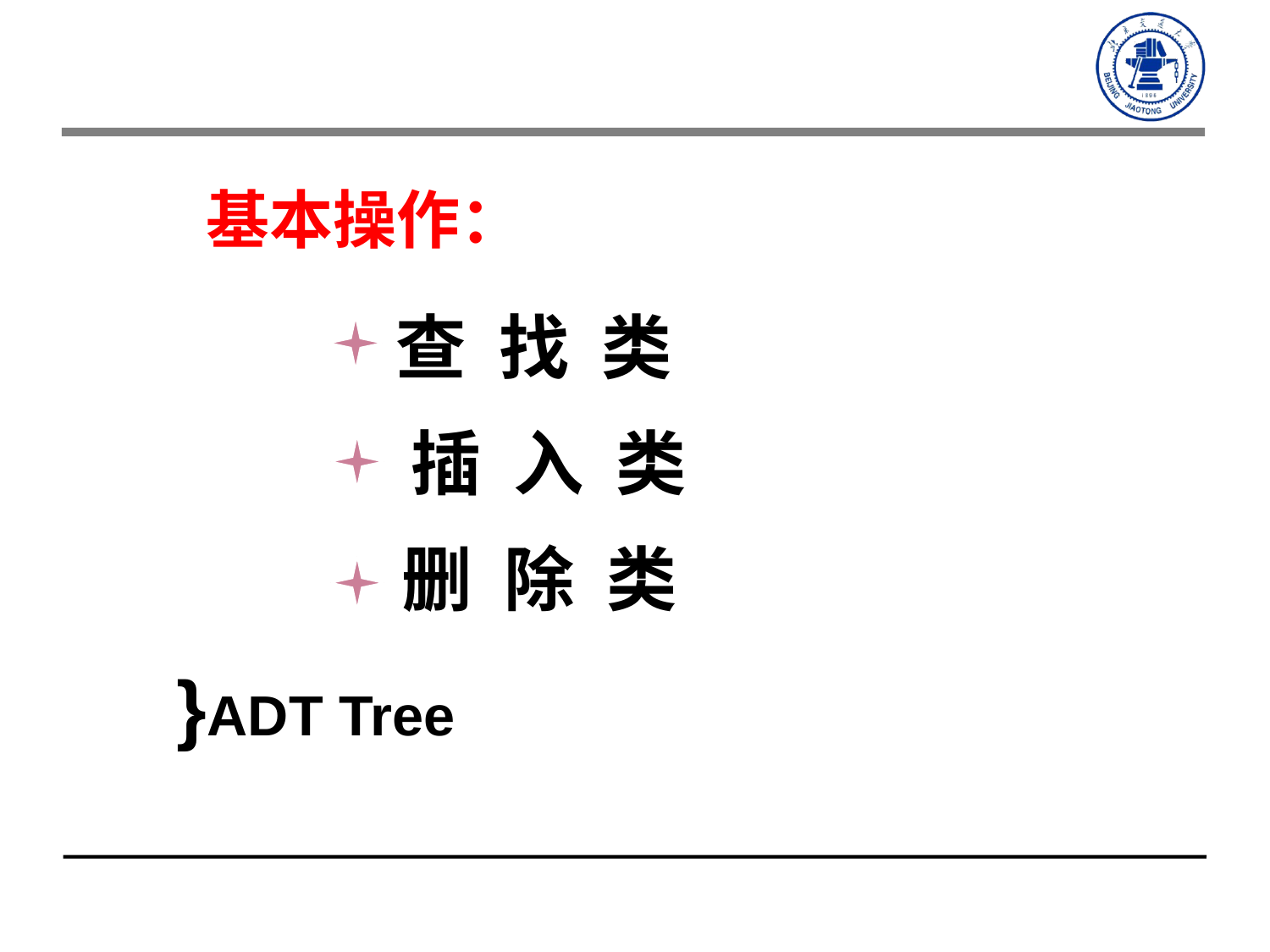

基本操作：
查  找  类

  插  入  类

删  除  类

}ADT Tree